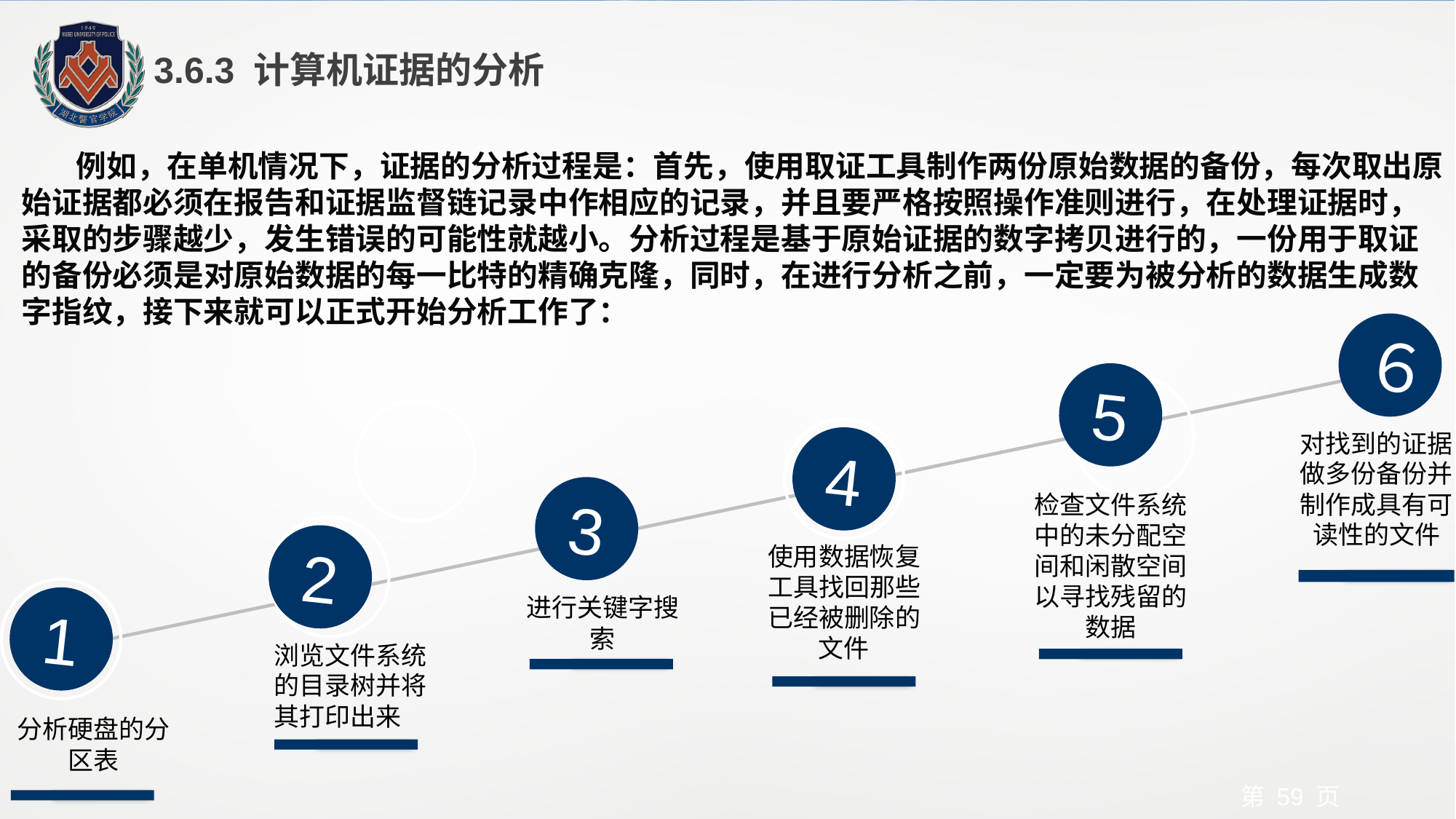

3.6.3 计算机证据的分析
　　例如，在单机情况下，证据的分析过程是：首先，使用取证工具制作两份原始数据的备份，每次取出原始证据都必须在报告和证据监督链记录中作相应的记录，并且要严格按照操作准则进行，在处理证据时，采取的步骤越少，发生错误的可能性就越小。分析过程是基于原始证据的数字拷贝进行的，一份用于取证的备份必须是对原始数据的每一比特的精确克隆，同时，在进行分析之前，一定要为被分析的数据生成数字指纹，接下来就可以正式开始分析工作了：
６
5

3

4
对找到的证据做多份备份并制作成具有可读性的文件

检查文件系统中的未分配空间和闲散空间以寻找残留的数据

2
使用数据恢复工具找回那些已经被删除的文件

1
进行关键字搜索

浏览文件系统的目录树并将其打印出来

分析硬盘的分区表